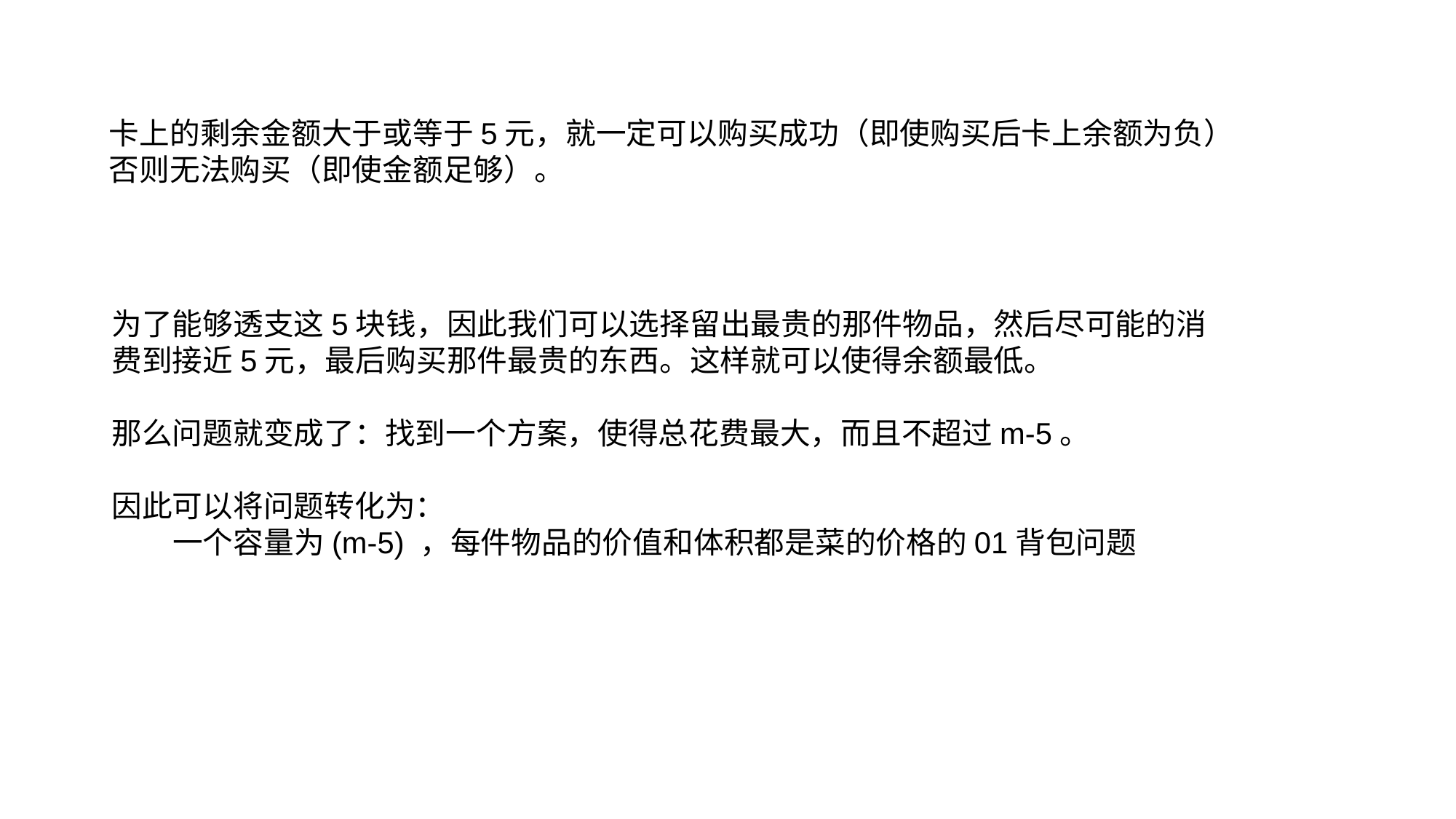

卡上的剩余金额大于或等于5元，就一定可以购买成功（即使购买后卡上余额为负）
否则无法购买（即使金额足够）。
为了能够透支这5块钱，因此我们可以选择留出最贵的那件物品，然后尽可能的消费到接近5元，最后购买那件最贵的东西。这样就可以使得余额最低。

那么问题就变成了：找到一个方案，使得总花费最大，而且不超过m-5。

因此可以将问题转化为：
        一个容量为(m-5) ，每件物品的价值和体积都是菜的价格的01背包问题